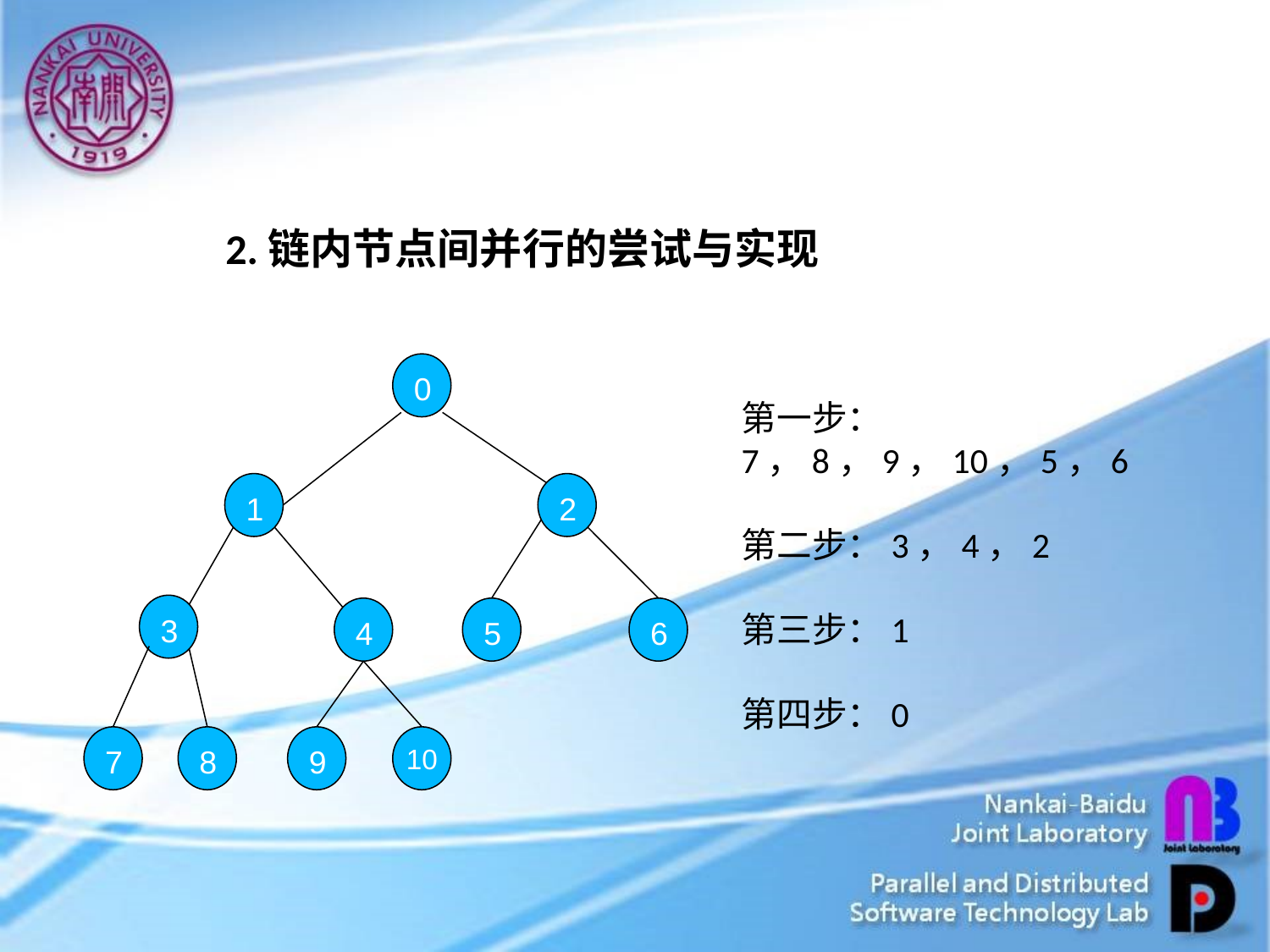

2.链内节点间并行的尝试与实现

0
1
2
3
4
5
6
10
7
8
9
第一步：7，8，9，10，5，6

第二步：3，4，2

第三步：1

第四步：0